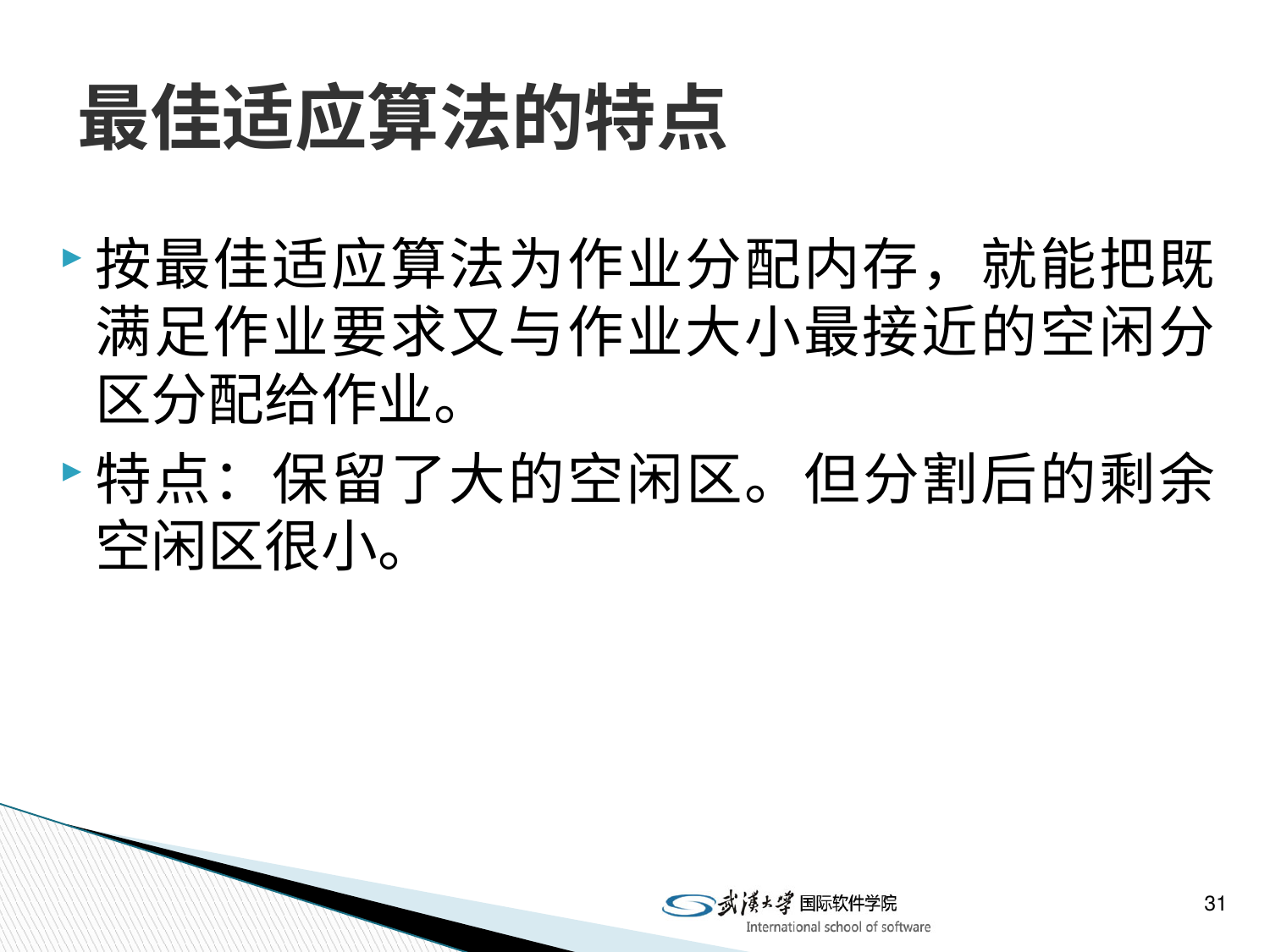

# 最佳适应算法的特点
按最佳适应算法为作业分配内存，就能把既满足作业要求又与作业大小最接近的空闲分区分配给作业。
特点：保留了大的空闲区。但分割后的剩余空闲区很小。